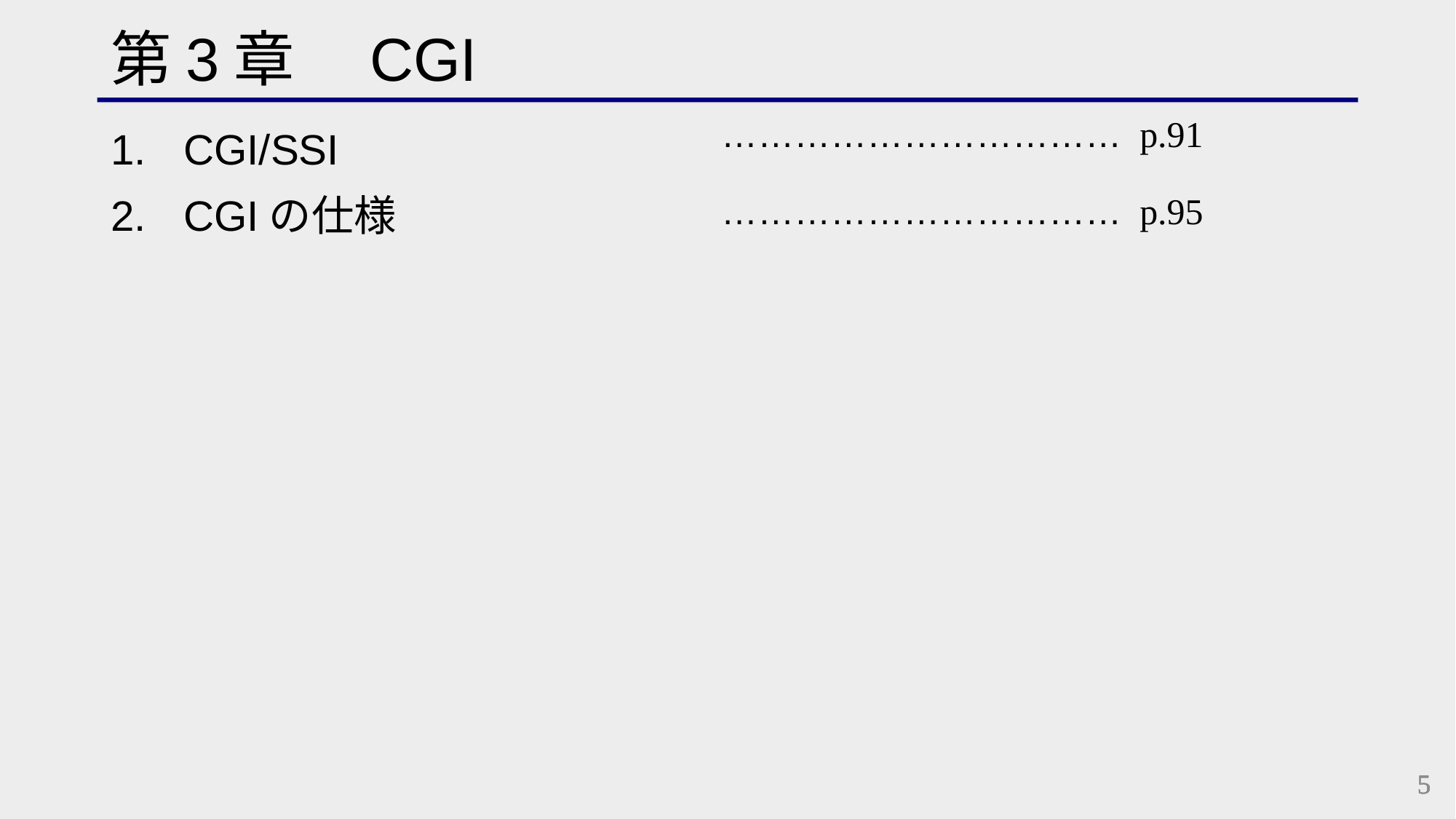

# 第3章　CGI
……………………………  p.91
CGI/SSI
CGIの仕様

……………………………  p.95
5
5
5
5